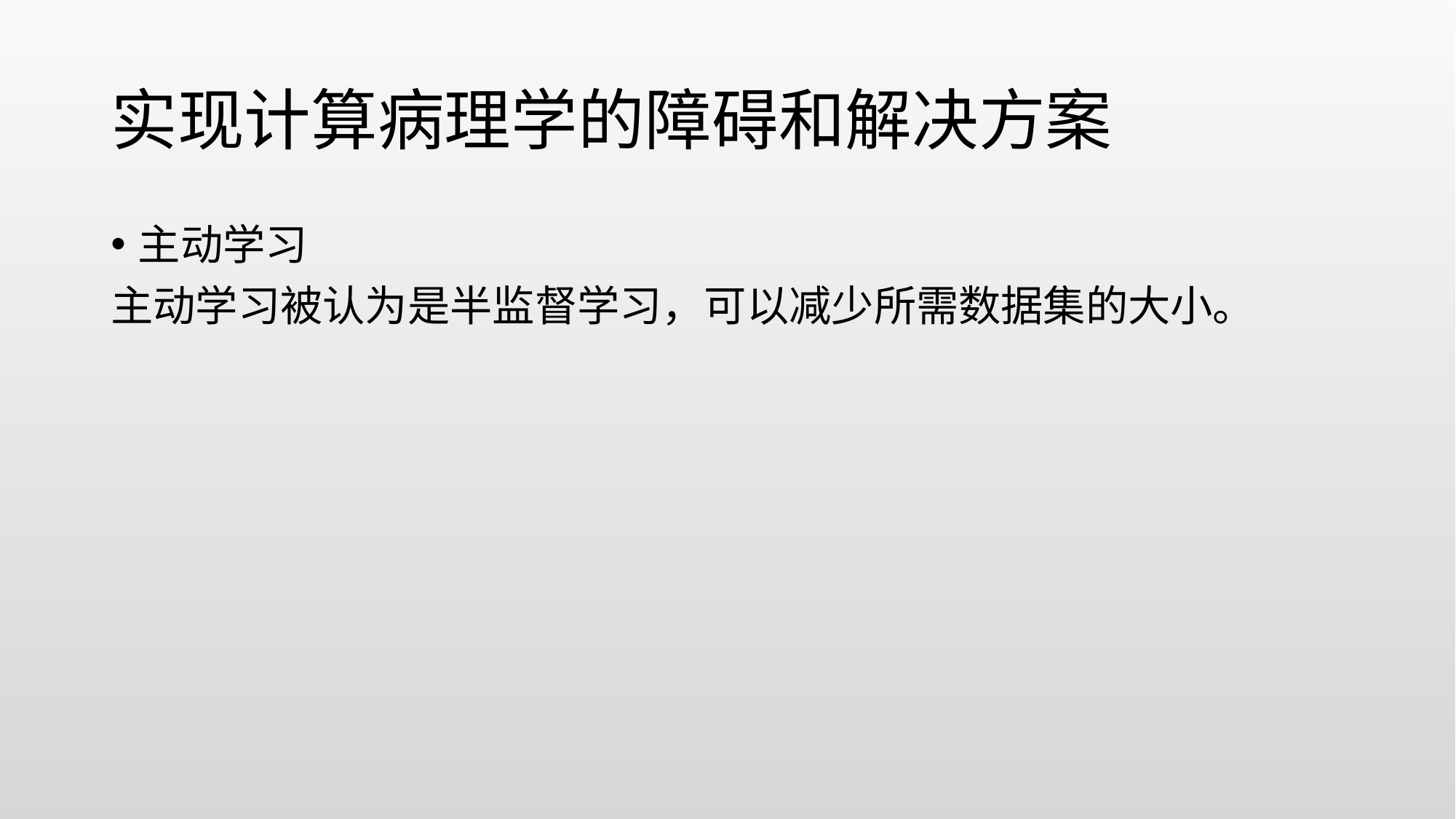

# 实现计算病理学的障碍和解决方案
主动学习
主动学习被认为是半监督学习，可以减少所需数据集的大小。